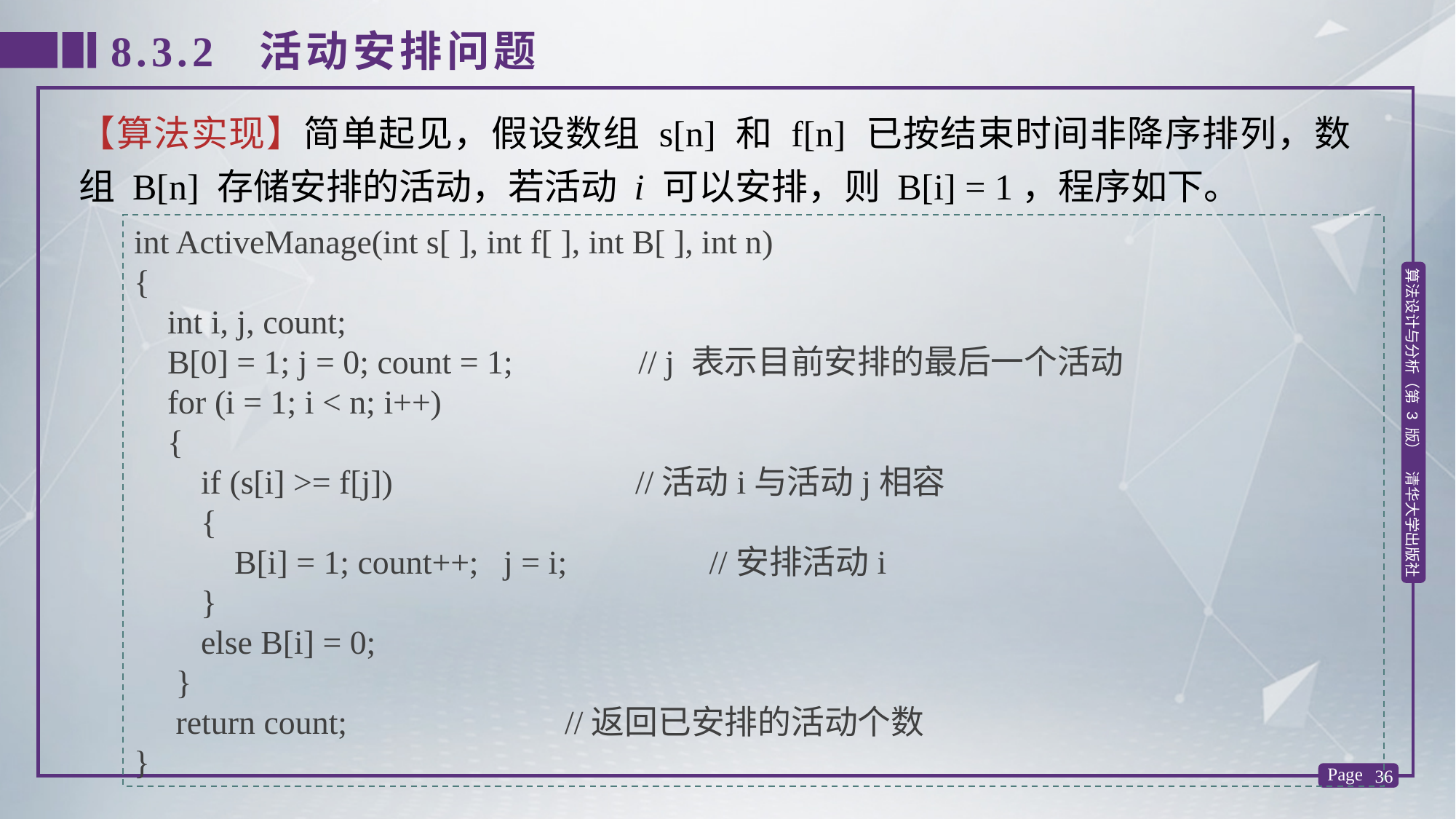

8.3.2  活动安排问题
【算法实现】简单起见，假设数组 s[n] 和 f[n] 已按结束时间非降序排列，数组 B[n] 存储安排的活动，若活动 i 可以安排，则 B[i] = 1，程序如下。
int ActiveManage(int s[ ], int f[ ], int B[ ], int n)
{
    int i, j, count;
    B[0] = 1; j = 0; count = 1;               // j 表示目前安排的最后一个活动
    for (i = 1; i < n; i++)
    {
        if (s[i] >= f[j])                             //活动i与活动j相容
        {
            B[i] = 1; count++;   j = i;                 //安排活动i
        }
        else B[i] = 0;
     }
     return count;                          //返回已安排的活动个数
}